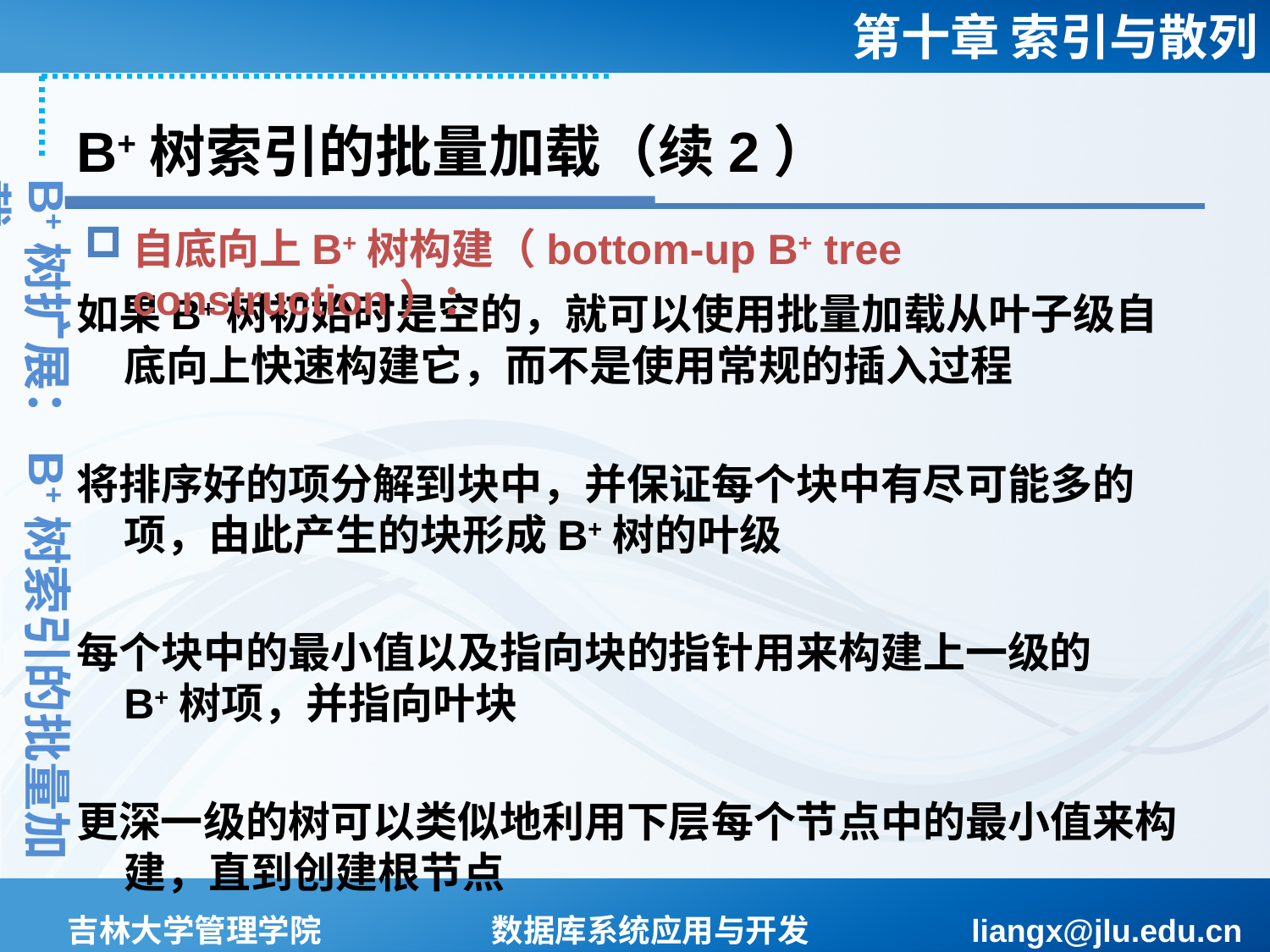

# B+树索引的批量加载（续2）
B+树扩展：B+树索引的批量加载

自底向上B+树构建（bottom-up B+ tree construction）：

如果B+树初始时是空的，就可以使用批量加载从叶子级自底向上快速构建它，而不是使用常规的插入过程

将排序好的项分解到块中，并保证每个块中有尽可能多的项，由此产生的块形成B+树的叶级

每个块中的最小值以及指向块的指针用来构建上一级的B+树项，并指向叶块

更深一级的树可以类似地利用下层每个节点中的最小值来构建，直到创建根节点